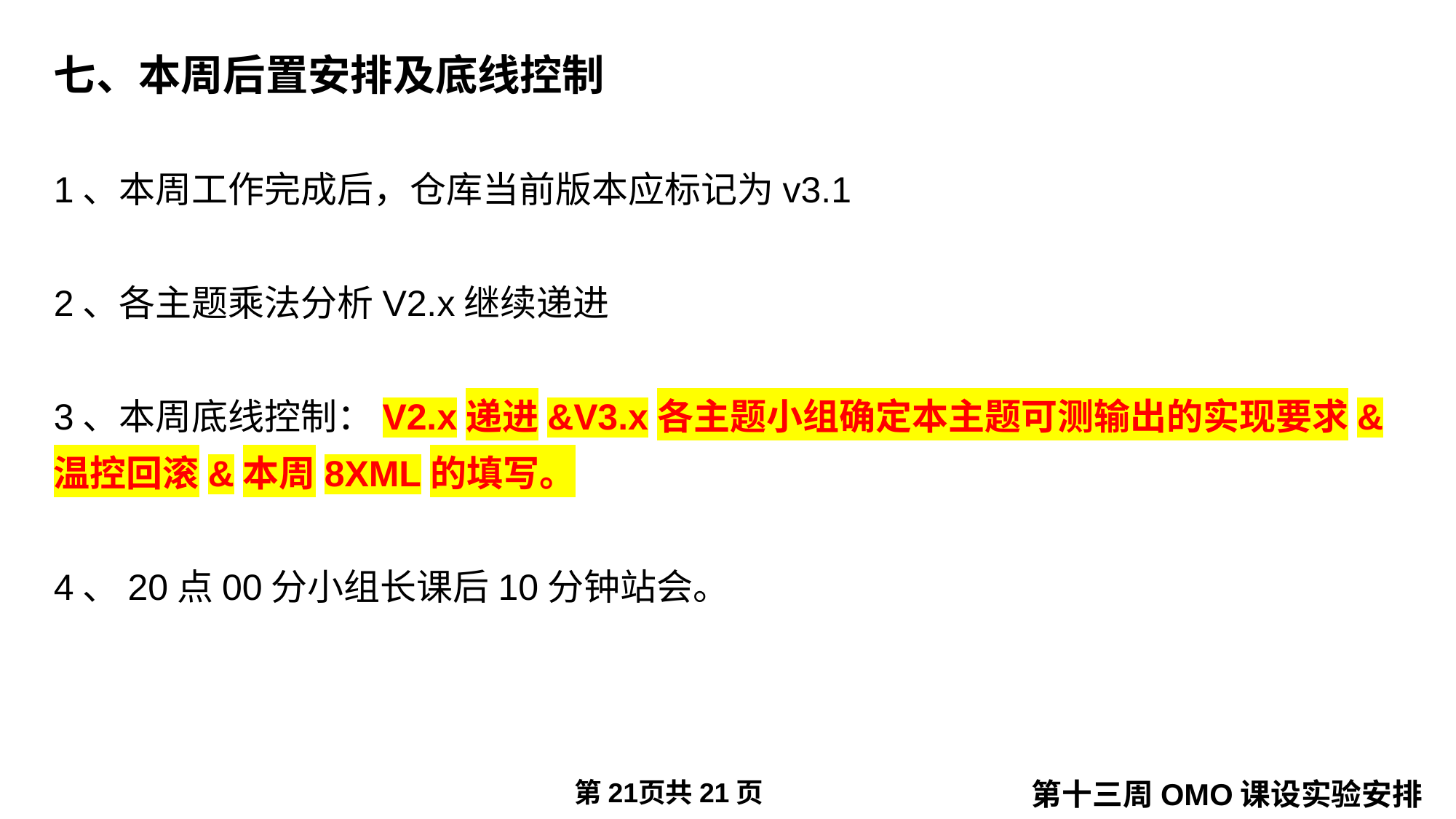

七、本周后置安排及底线控制

1、本周工作完成后，仓库当前版本应标记为v3.1

2、各主题乘法分析V2.x继续递进

3、本周底线控制：V2.x递进&V3.x各主题小组确定本主题可测输出的实现要求&温控回滚&本周8XML的填写。

4、20点00分小组长课后10分钟站会。
第21页共21页
第十三周OMO课设实验安排